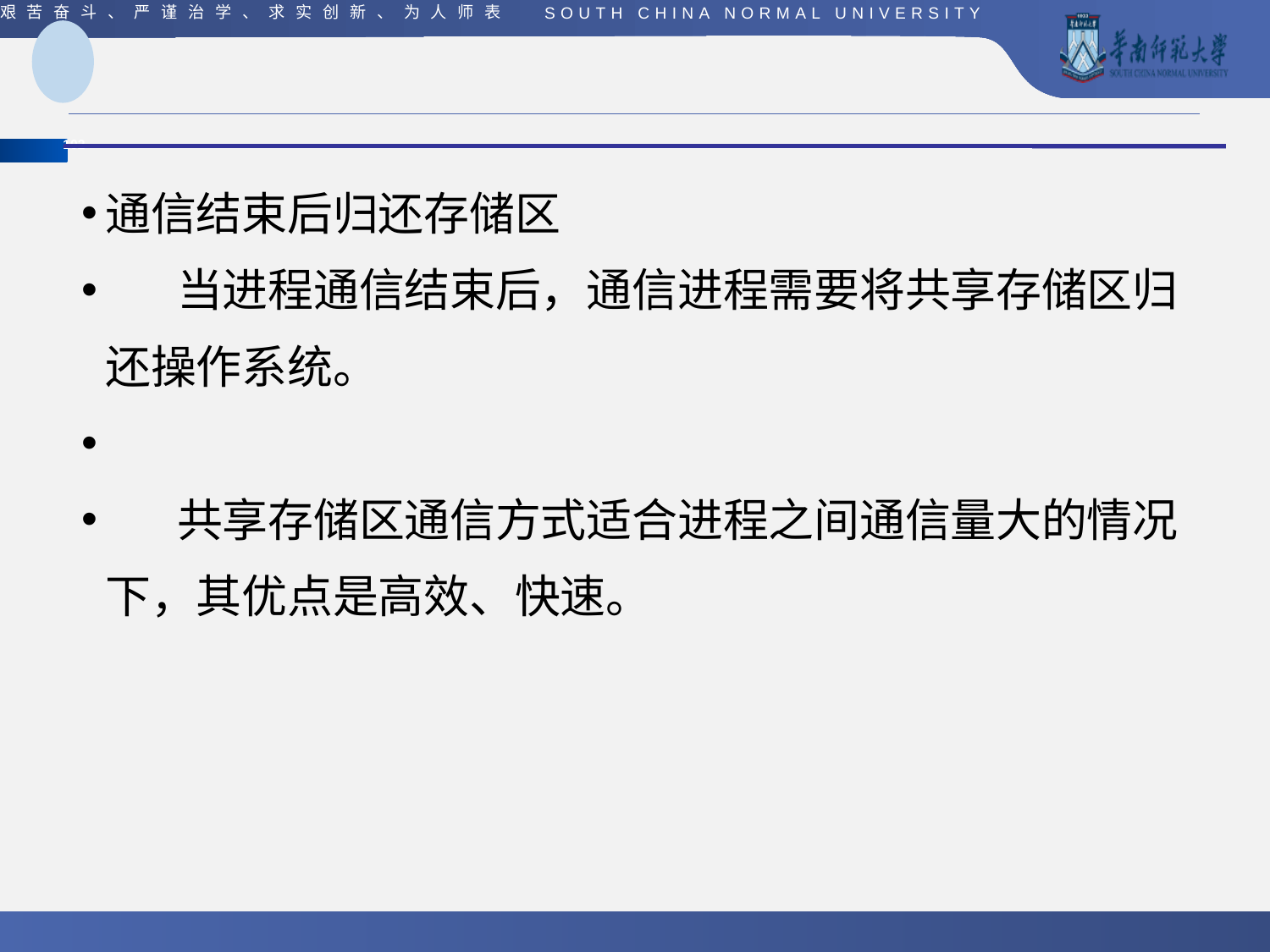

#
通信结束后归还存储区
      当进程通信结束后，通信进程需要将共享存储区归还操作系统。

      共享存储区通信方式适合进程之间通信量大的情况下，其优点是高效、快速。

102